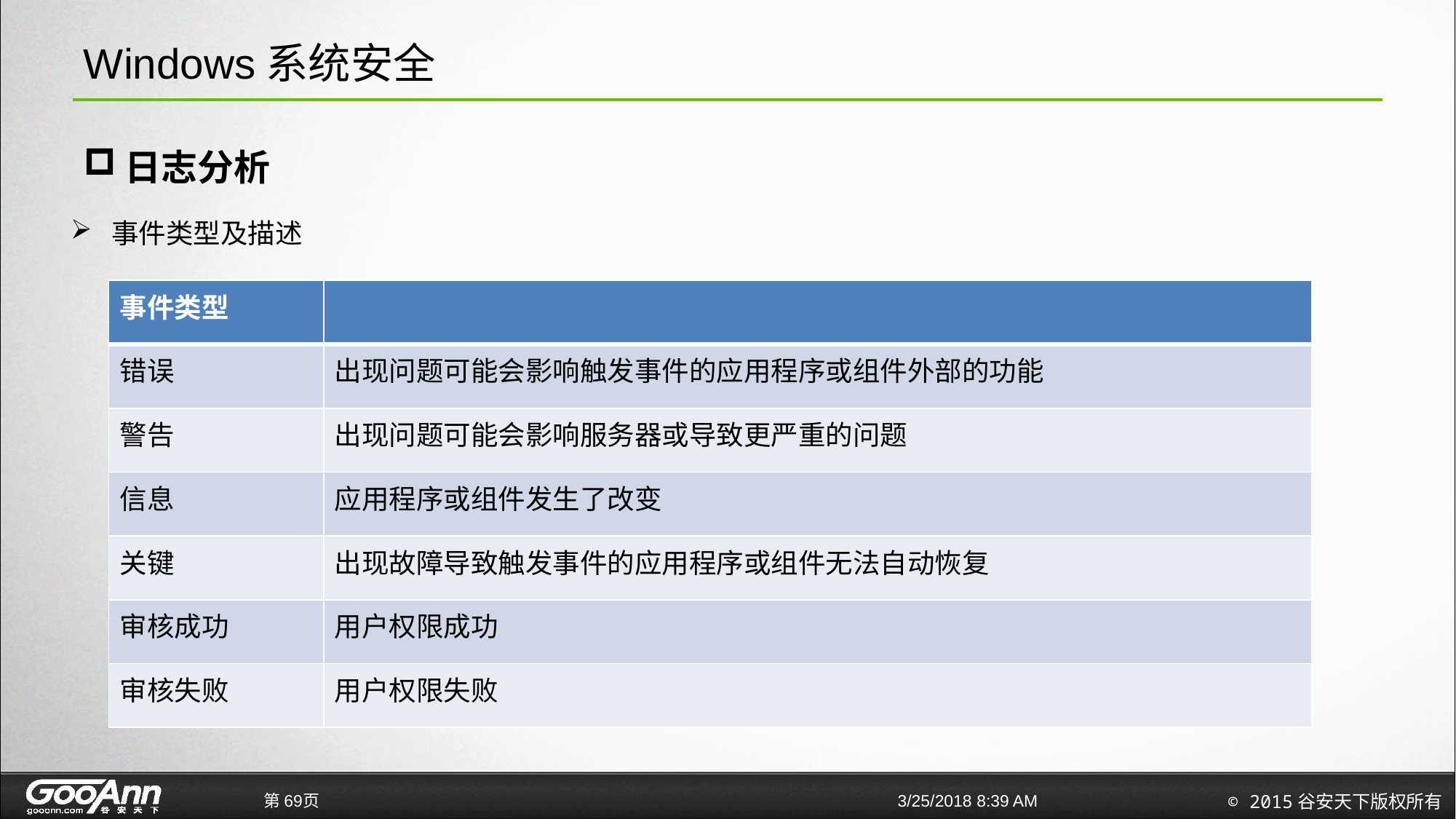

# Windows系统安全
日志分析
事件类型及描述

| 事件类型 |  |
| --- | --- |
| 错误 | 出现问题可能会影响触发事件的应用程序或组件外部的功能 |
| 警告 | 出现问题可能会影响服务器或导致更严重的问题 |
| 信息 | 应用程序或组件发生了改变 |
| 关键 | 出现故障导致触发事件的应用程序或组件无法自动恢复 |
| 审核成功 | 用户权限成功 |
| 审核失败 | 用户权限失败 |